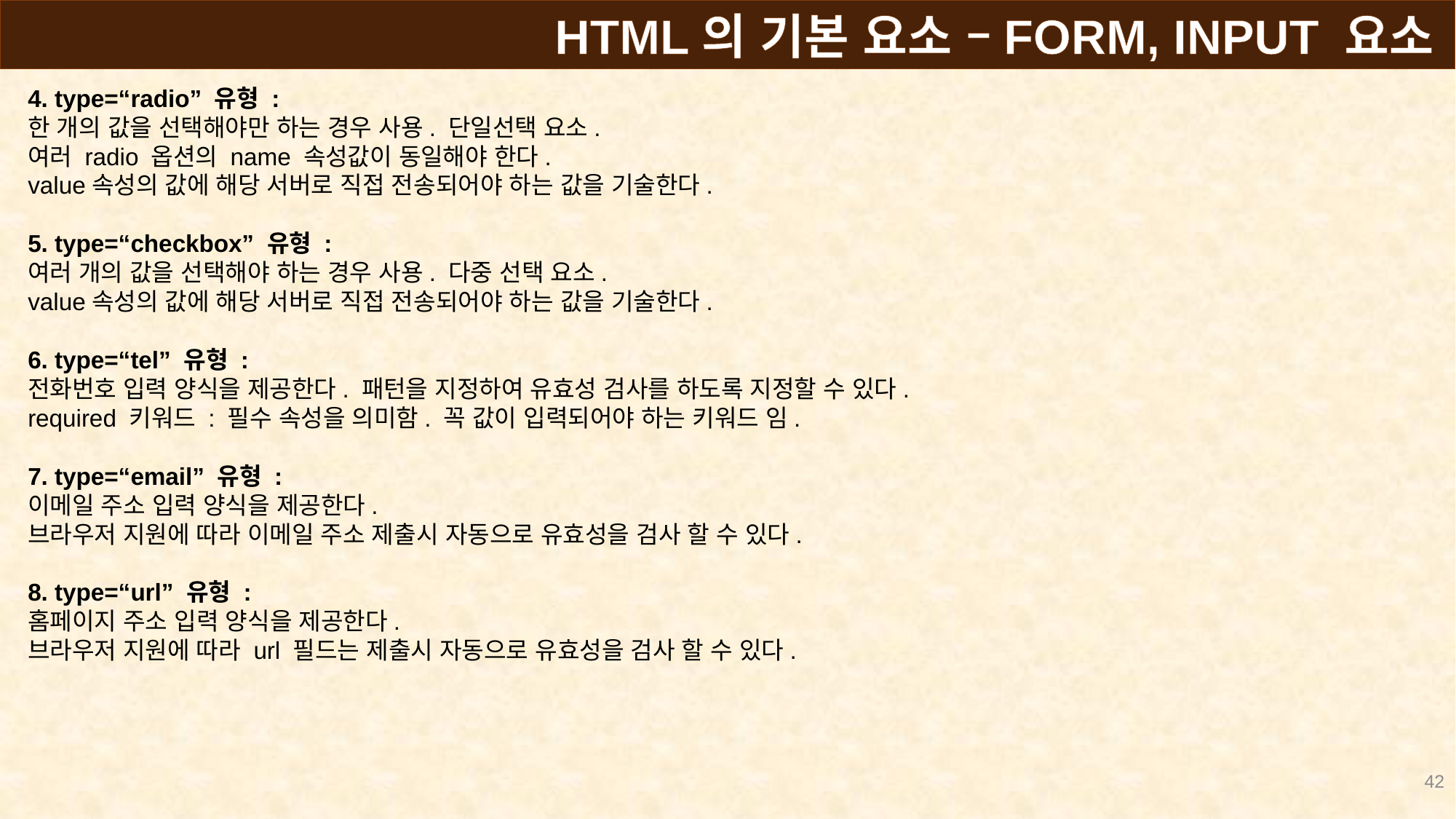

HTML의 기본 요소 –FORM, INPUT 요소
4. type=“radio” 유형 :
한 개의 값을 선택해야만 하는 경우 사용. 단일선택 요소.
여러 radio 옵션의 name 속성값이 동일해야 한다.
value속성의 값에 해당 서버로 직접 전송되어야 하는 값을 기술한다.

5. type=“checkbox” 유형 :
여러 개의 값을 선택해야 하는 경우 사용. 다중 선택 요소.
value속성의 값에 해당 서버로 직접 전송되어야 하는 값을 기술한다.

6. type=“tel” 유형 :
전화번호 입력 양식을 제공한다. 패턴을 지정하여 유효성 검사를 하도록 지정할 수 있다.
required 키워드 : 필수 속성을 의미함. 꼭 값이 입력되어야 하는 키워드 임.

7. type=“email” 유형 :
이메일 주소 입력 양식을 제공한다.
브라우저 지원에 따라 이메일 주소 제출시 자동으로 유효성을 검사 할 수 있다.

8. type=“url” 유형 :
홈페이지 주소 입력 양식을 제공한다.
브라우저 지원에 따라 url 필드는 제출시 자동으로 유효성을 검사 할 수 있다.
42